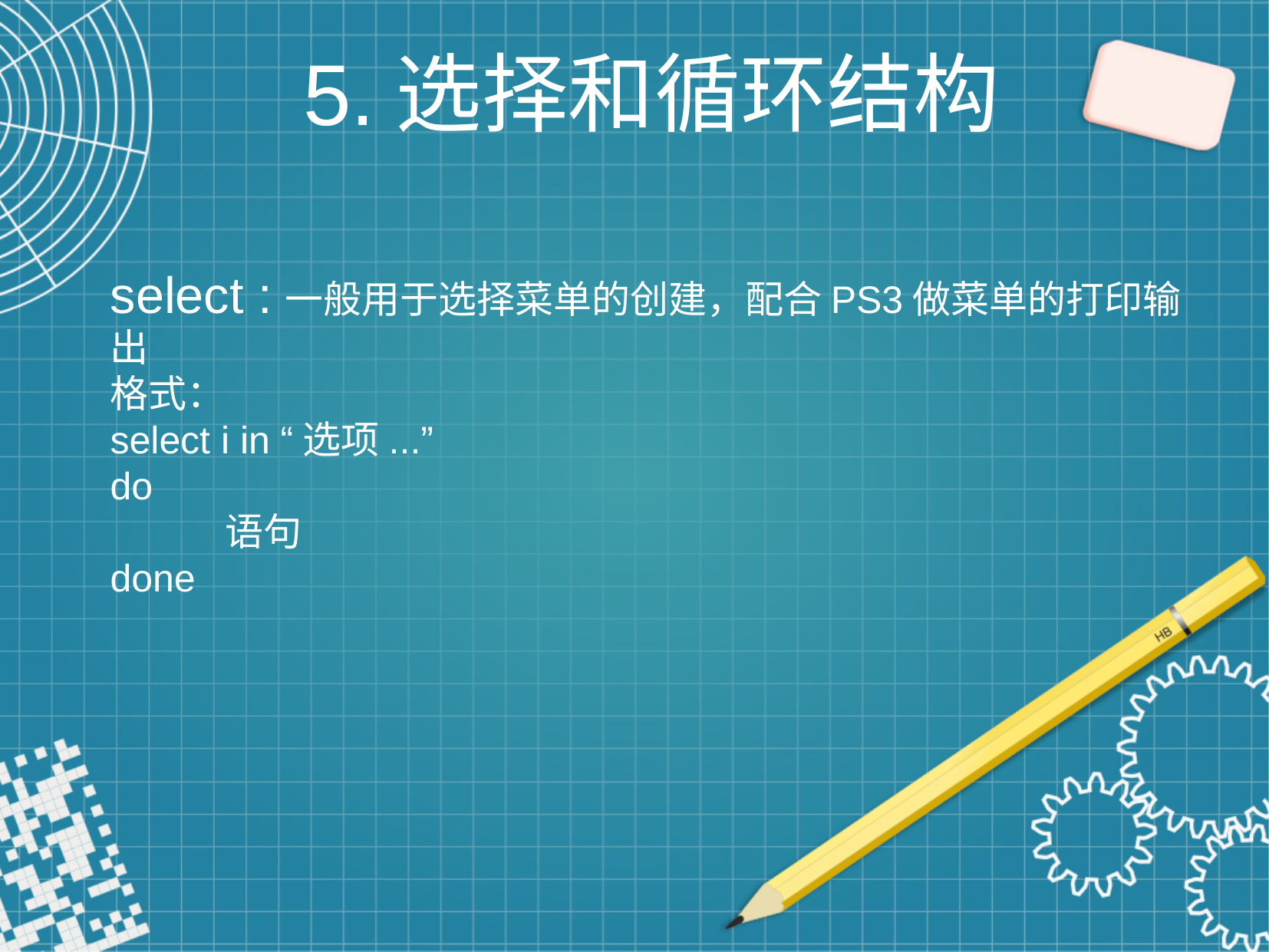

5.选择和循环结构
select :一般用于选择菜单的创建，配合PS3做菜单的打印输出
格式：
select i in “选项...”
do
	语句
done